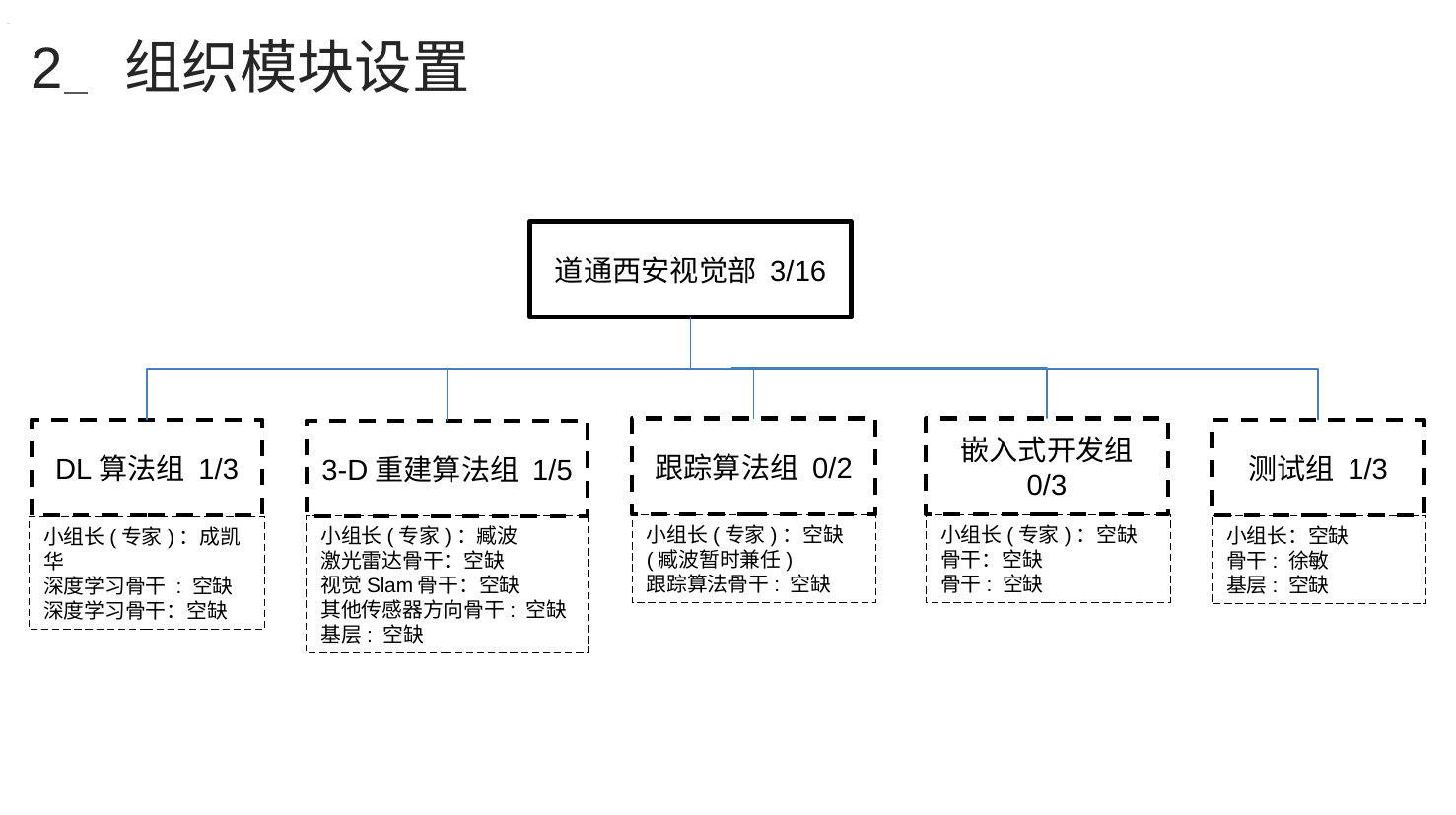

2   组织模块设置
道通西安视觉部 3/16
跟踪算法组 0/2
嵌入式开发组 0/3
DL算法组 1/3
测试组 1/3
3-D重建算法组 1/5
小组长(专家)：空缺(臧波暂时兼任)
跟踪算法骨干: 空缺
小组长(专家)：空缺
骨干：空缺
骨干: 空缺
小组长(专家)：臧波
激光雷达骨干：空缺
视觉Slam骨干：空缺
其他传感器方向骨干: 空缺
基层: 空缺
小组长：空缺
骨干: 徐敏
基层: 空缺
小组长(专家)：成凯华
深度学习骨干 : 空缺
深度学习骨干：空缺